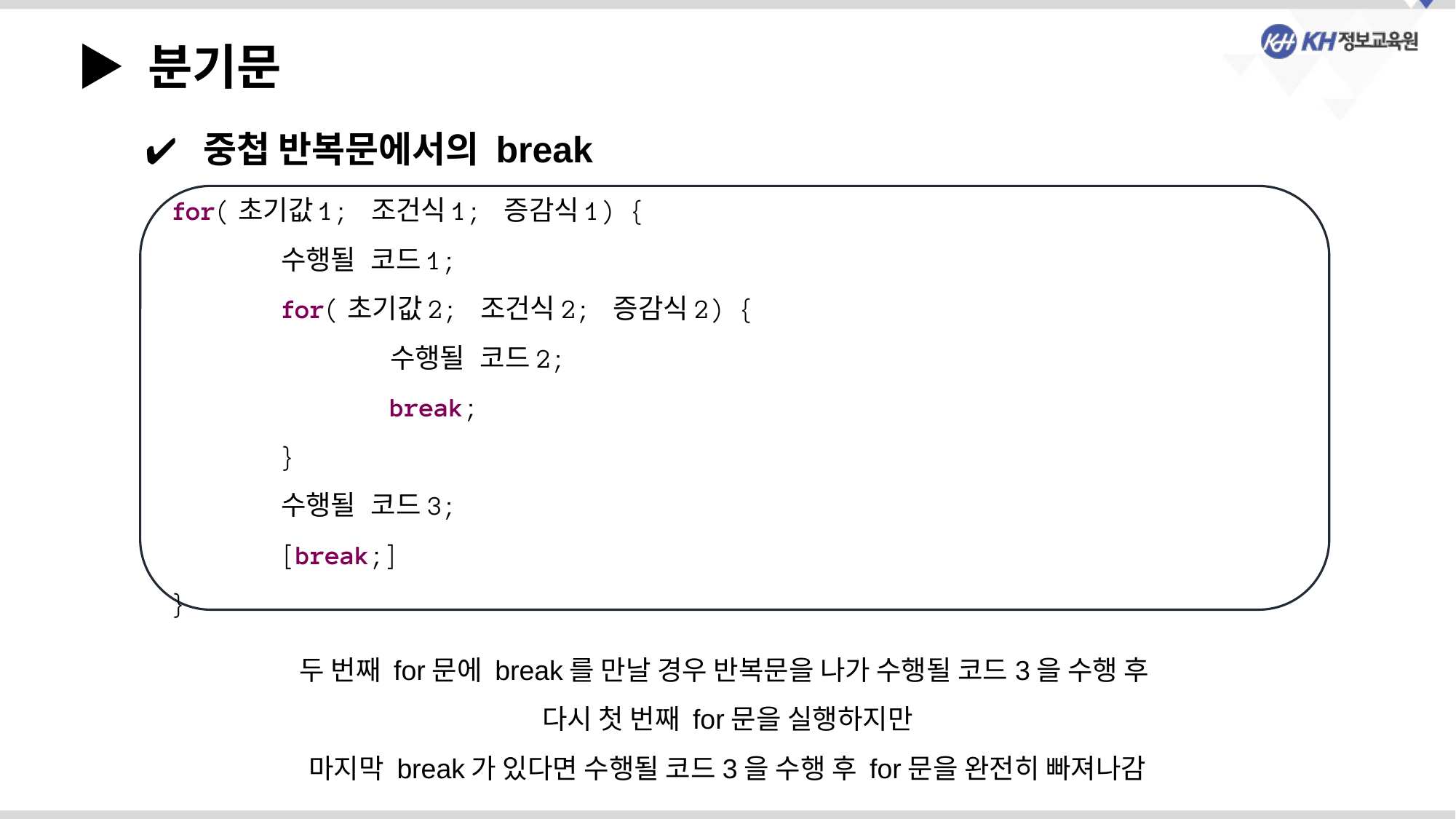

▶ 분기문
 중첩 반복문에서의 break
for(초기값1; 조건식1; 증감식1) {
	수행될 코드1;
	for(초기값2; 조건식2; 증감식2) {
		수행될 코드2;
		break;
	}
	수행될 코드3;
	[break;]
}
두 번째 for문에 break를 만날 경우 반복문을 나가 수행될 코드3을 수행 후
다시 첫 번째 for문을 실행하지만
마지막 break가 있다면 수행될 코드3을 수행 후 for문을 완전히 빠져나감